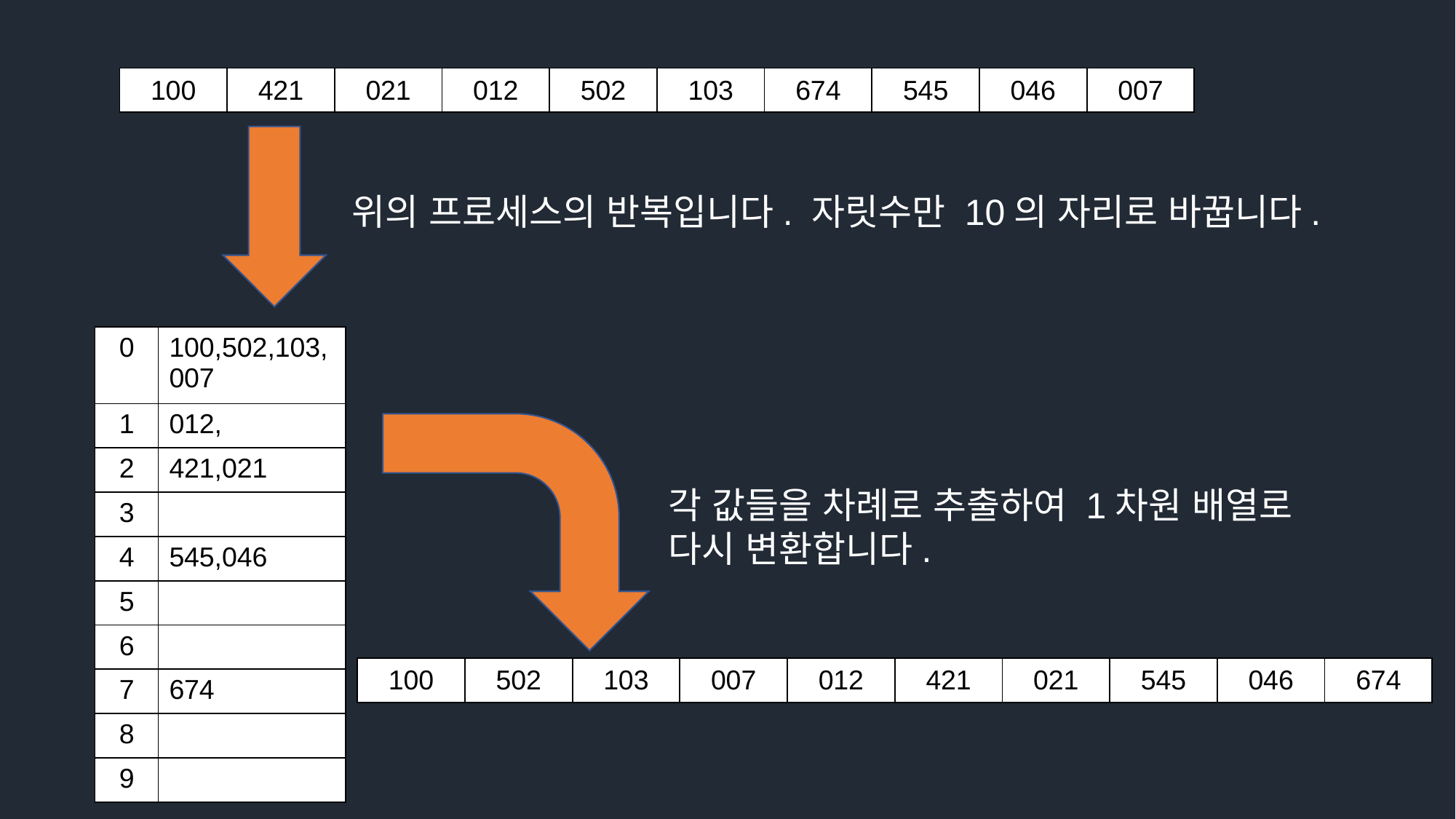

| 100 | 421 | 021 | 012 | 502 | 103 | 674 | 545 | 046 | 007 |
| --- | --- | --- | --- | --- | --- | --- | --- | --- | --- |

위의 프로세스의 반복입니다. 자릿수만 10의 자리로 바꿉니다.
| 0 | 100,502,103,007 |
| --- | --- |
| 1 | 012, |
| 2 | 421,021 |
| 3 |  |
| 4 | 545,046 |
| 5 |  |
| 6 |  |
| 7 | 674 |
| 8 |  |
| 9 |  |

각 값들을 차례로 추출하여 1차원 배열로
다시 변환합니다.
| 100 | 502 | 103 | 007 | 012 | 421 | 021 | 545 | 046 | 674 |
| --- | --- | --- | --- | --- | --- | --- | --- | --- | --- |